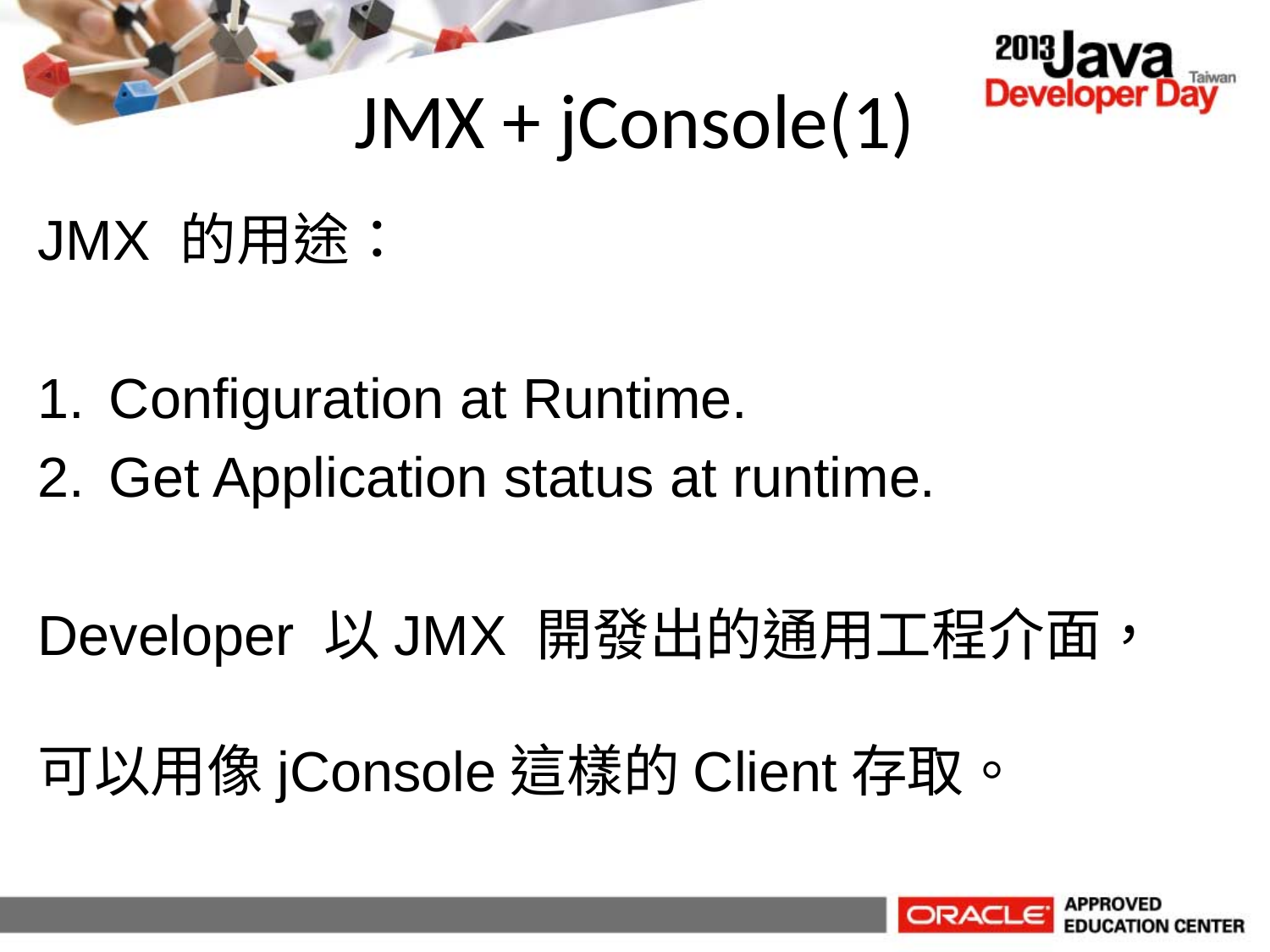

# JMX + jConsole(1)
JMX 的用途：

Configuration at Runtime.
Get Application status at runtime.

Developer 以JMX 開發出的通用工程介面，
可以用像jConsole這樣的Client存取。